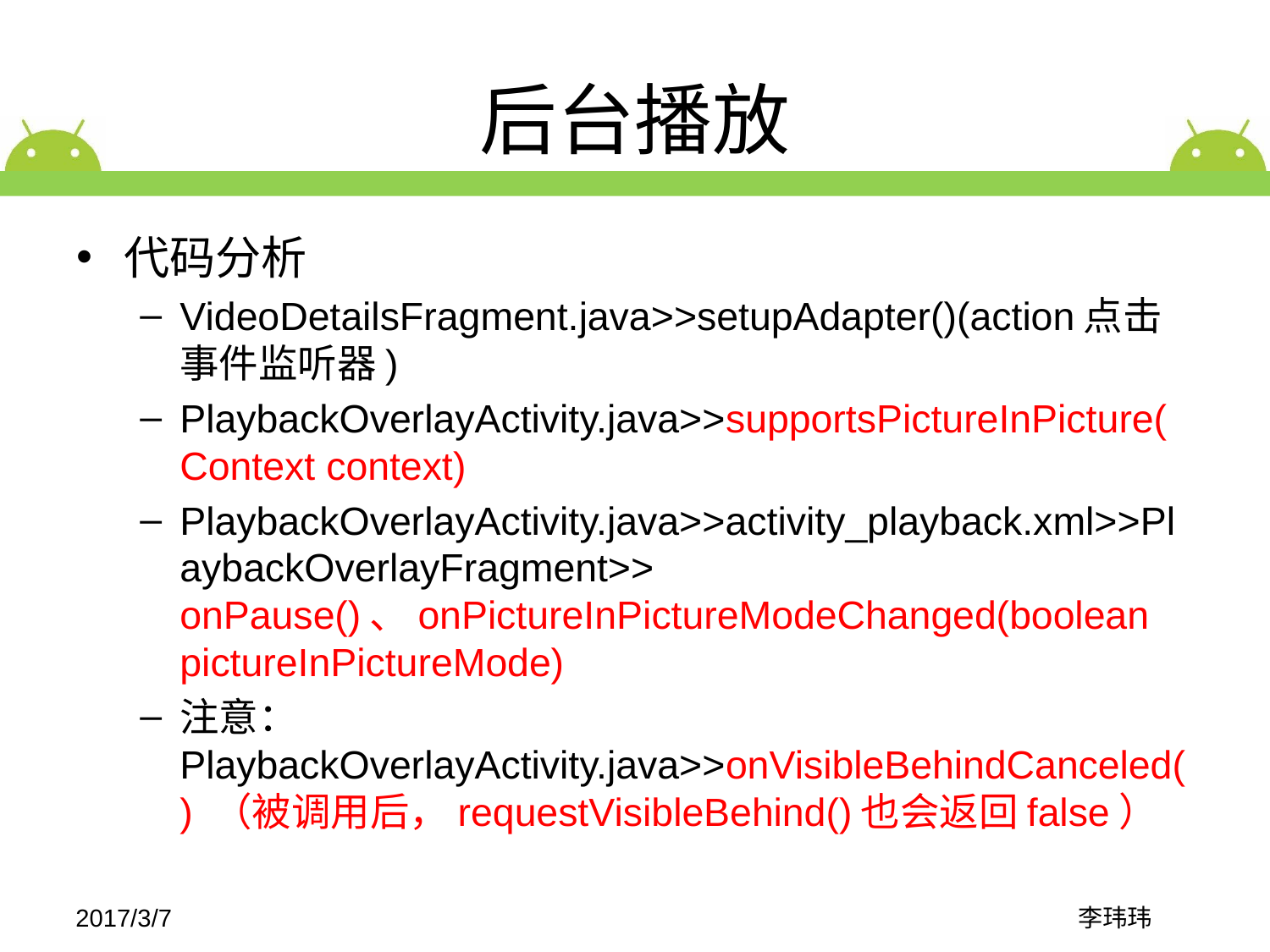

# 后台播放
代码分析
VideoDetailsFragment.java>>setupAdapter()(action点击事件监听器)
PlaybackOverlayActivity.java>>supportsPictureInPicture(Context context)
PlaybackOverlayActivity.java>>activity_playback.xml>>PlaybackOverlayFragment>> onPause()、onPictureInPictureModeChanged(boolean pictureInPictureMode)
注意：PlaybackOverlayActivity.java>>onVisibleBehindCanceled() （被调用后，requestVisibleBehind()也会返回false）